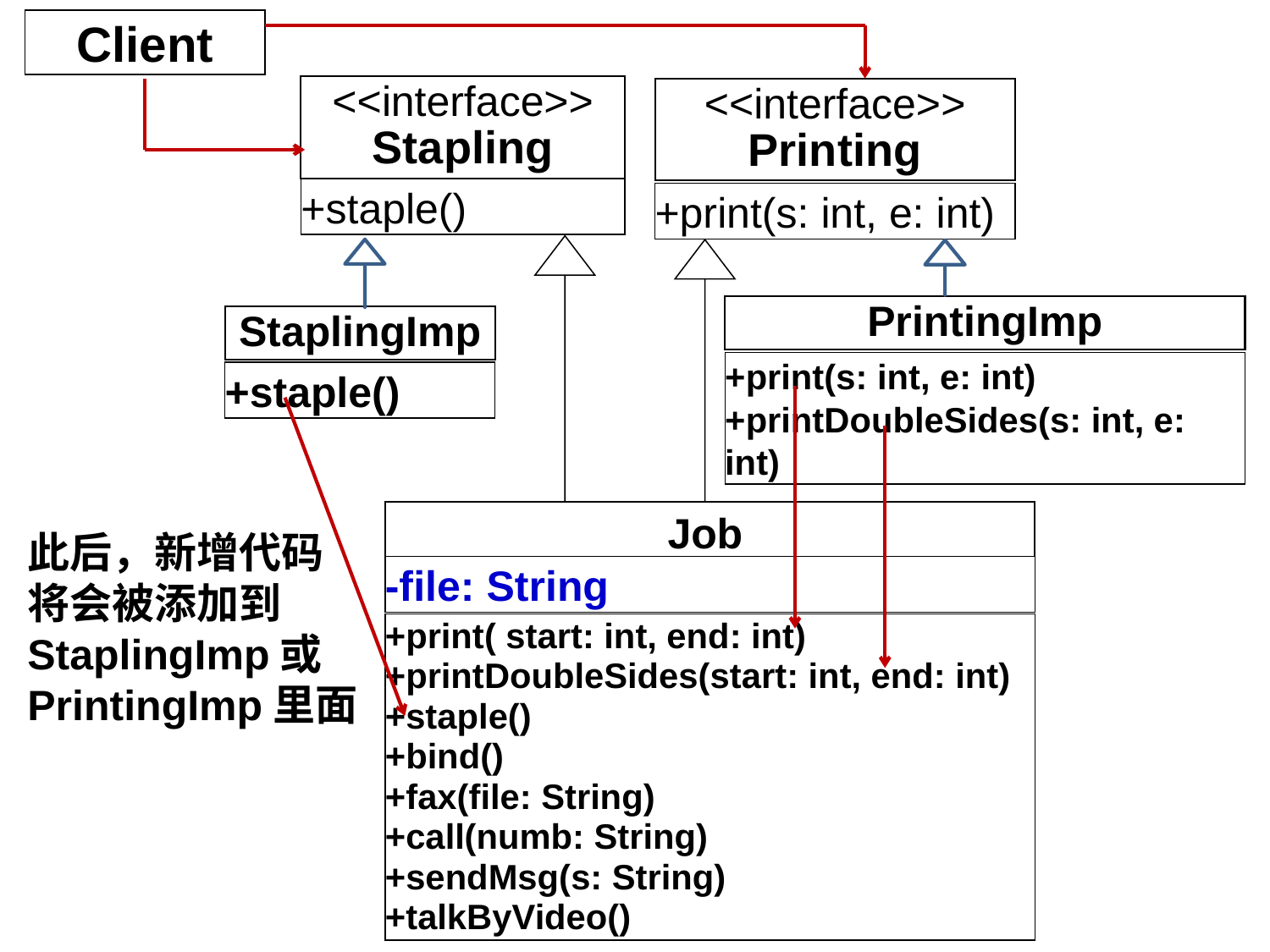

Client
<<interface>>
Stapling
<<interface>>
Printing
+staple()
+print(s: int, e: int)

PrintingImp
StaplingImp
+print(s: int, e: int)
+printDoubleSides(s: int, e: int)
+staple()
Job
此后，新增代码
将会被添加到
StaplingImp或
PrintingImp里面
-file: String
+print( start: int, end: int)
+printDoubleSides(start: int, end: int)
+staple()
+bind()
+fax(file: String)
+call(numb: String)
+sendMsg(s: String)
+talkByVideo()